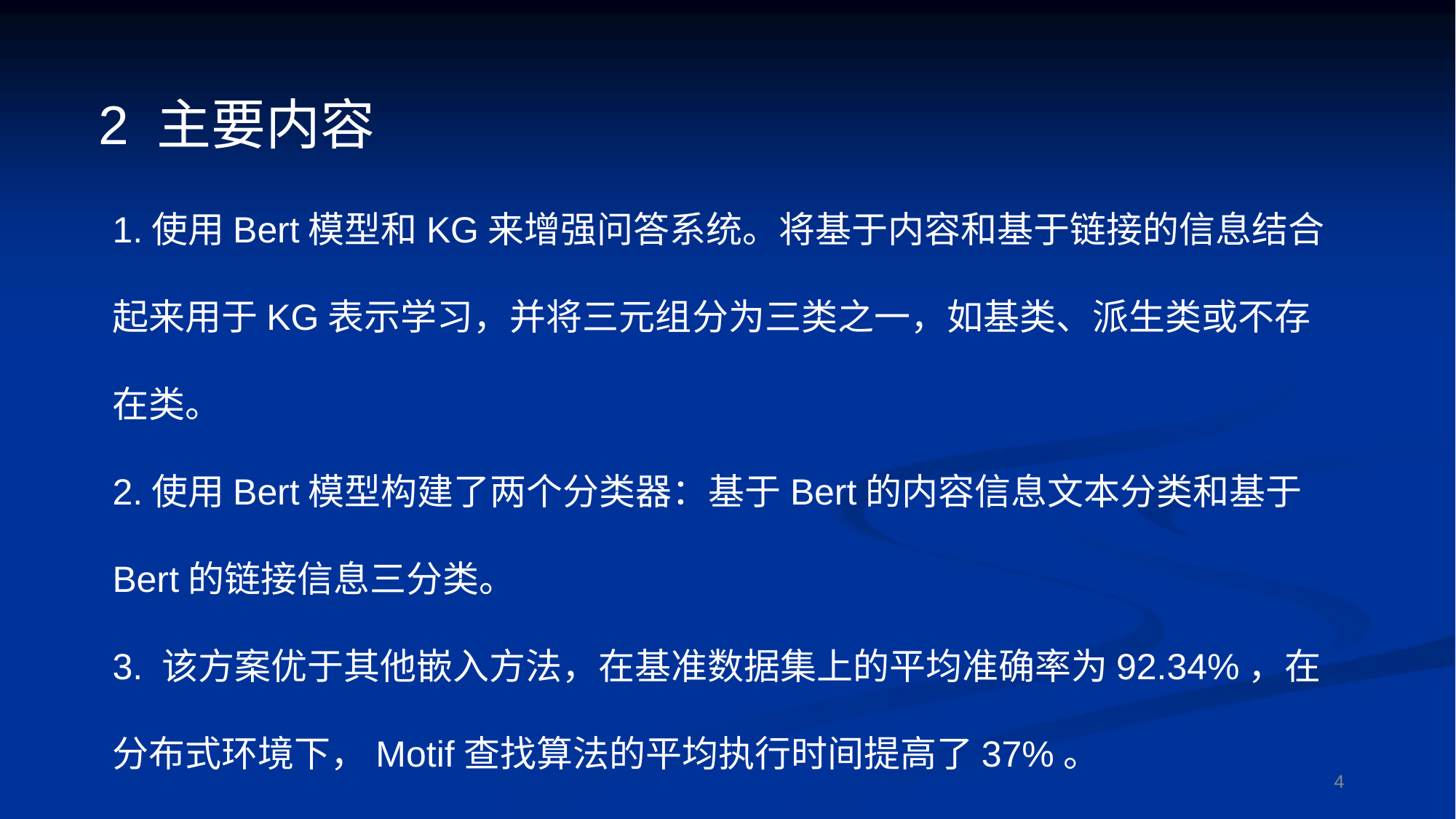

2 主要内容
1.使用Bert模型和KG来增强问答系统。将基于内容和基于链接的信息结合起来用于KG表示学习，并将三元组分为三类之一，如基类、派生类或不存在类。
2.使用Bert模型构建了两个分类器：基于Bert的内容信息文本分类和基于Bert的链接信息三分类。
3. 该方案优于其他嵌入方法，在基准数据集上的平均准确率为92.34%，在分布式环境下，Motif查找算法的平均执行时间提高了37%。
4